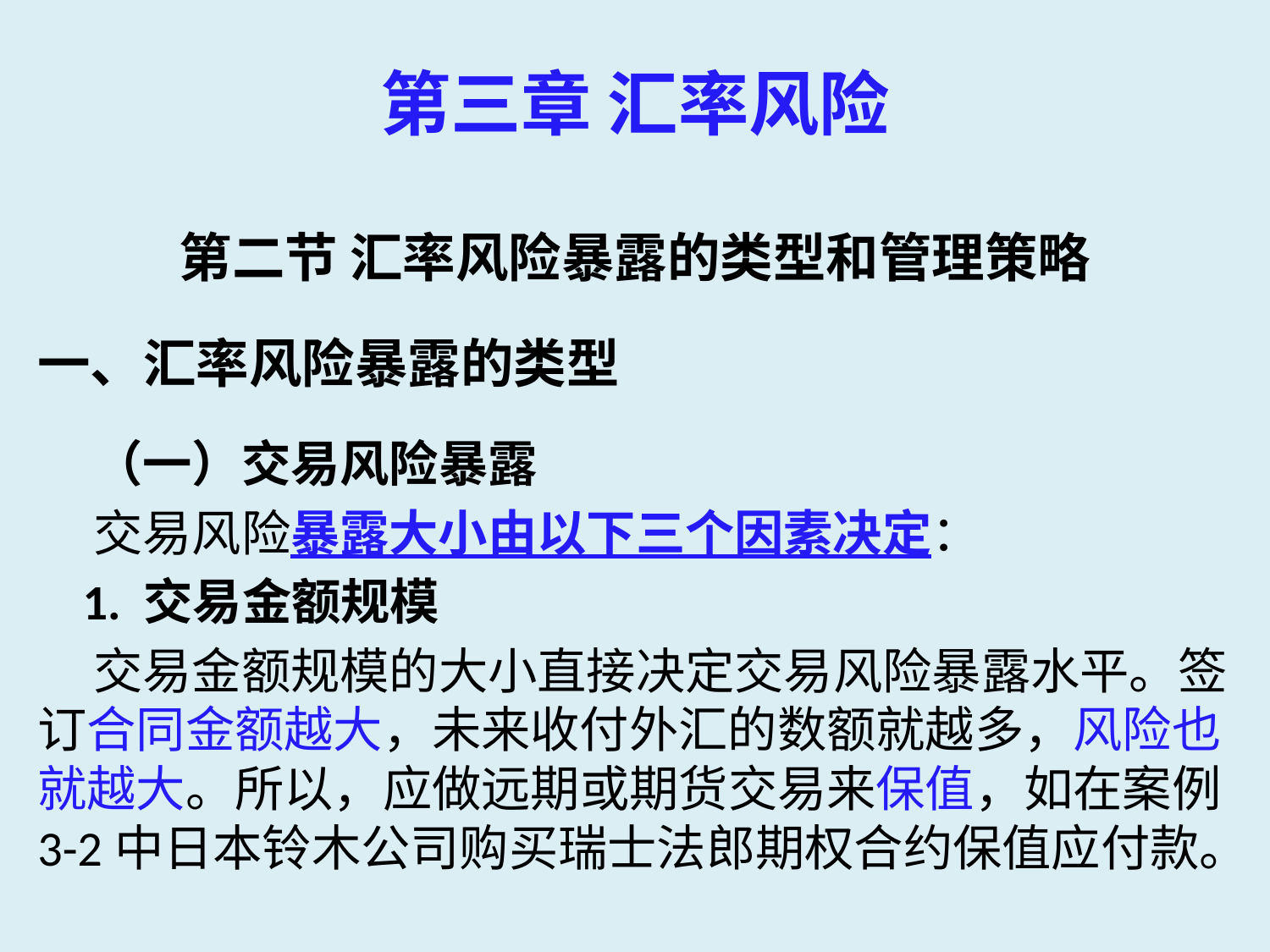

# 第三章 汇率风险
第二节 汇率风险暴露的类型和管理策略
一、汇率风险暴露的类型
    （一）交易风险暴露
    交易风险暴露大小由以下三个因素决定：
    1. 交易金额规模
    交易金额规模的大小直接决定交易风险暴露水平。签订合同金额越大，未来收付外汇的数额就越多，风险也就越大。所以，应做远期或期货交易来保值，如在案例3-2中日本铃木公司购买瑞士法郎期权合约保值应付款。